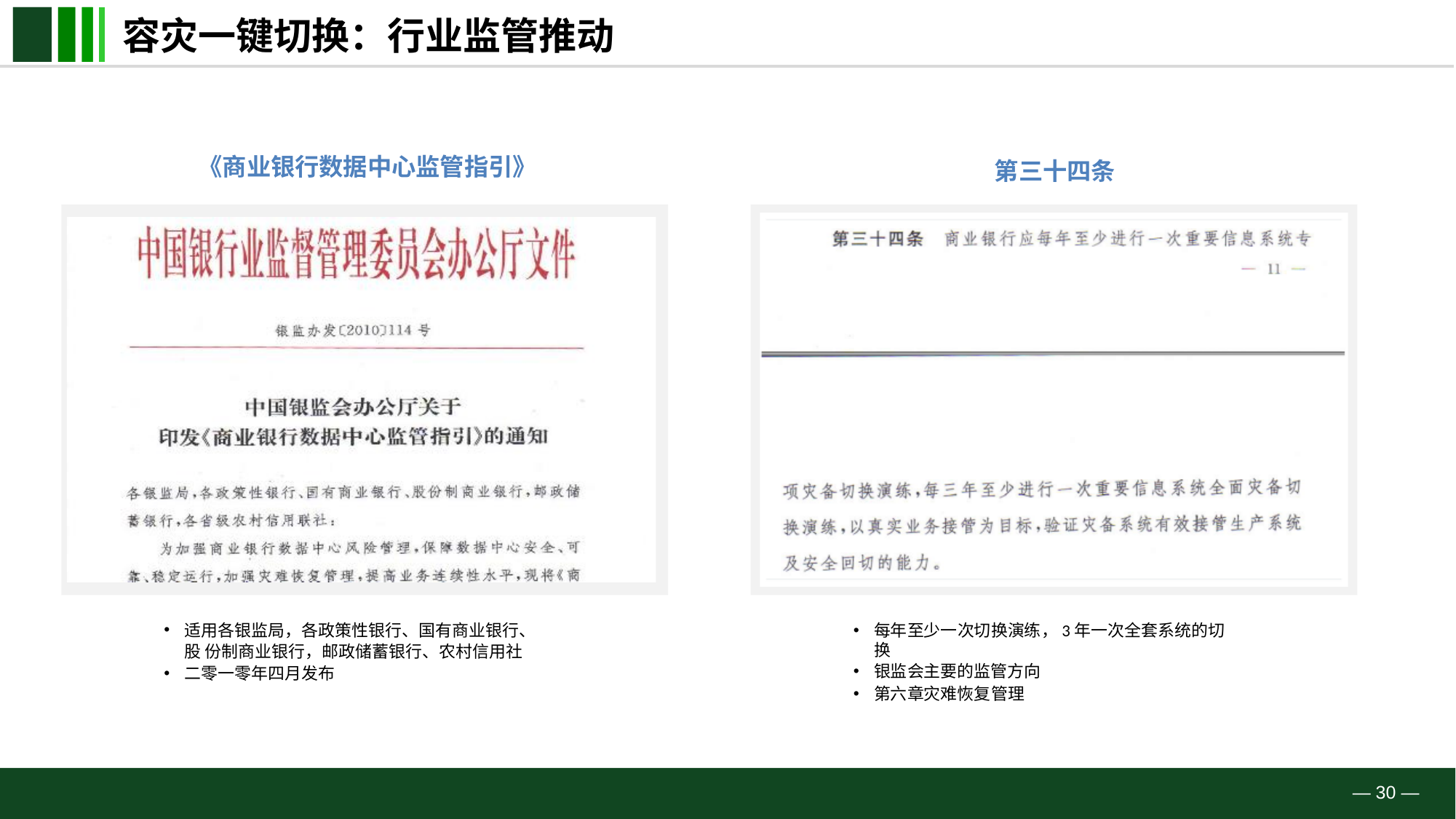

# 容灾一键切换：行业监管推动
《商业银行数据中心监管指引》
第三十四条

适用各银监局，各政策性银行、国有商业银行、股 份制商业银行，邮政储蓄银行、农村信用社
二零一零年四月发布
每年至少一次切换演练，3年一次全套系统的切换
银监会主要的监管方向
第六章灾难恢复管理
— 30 —